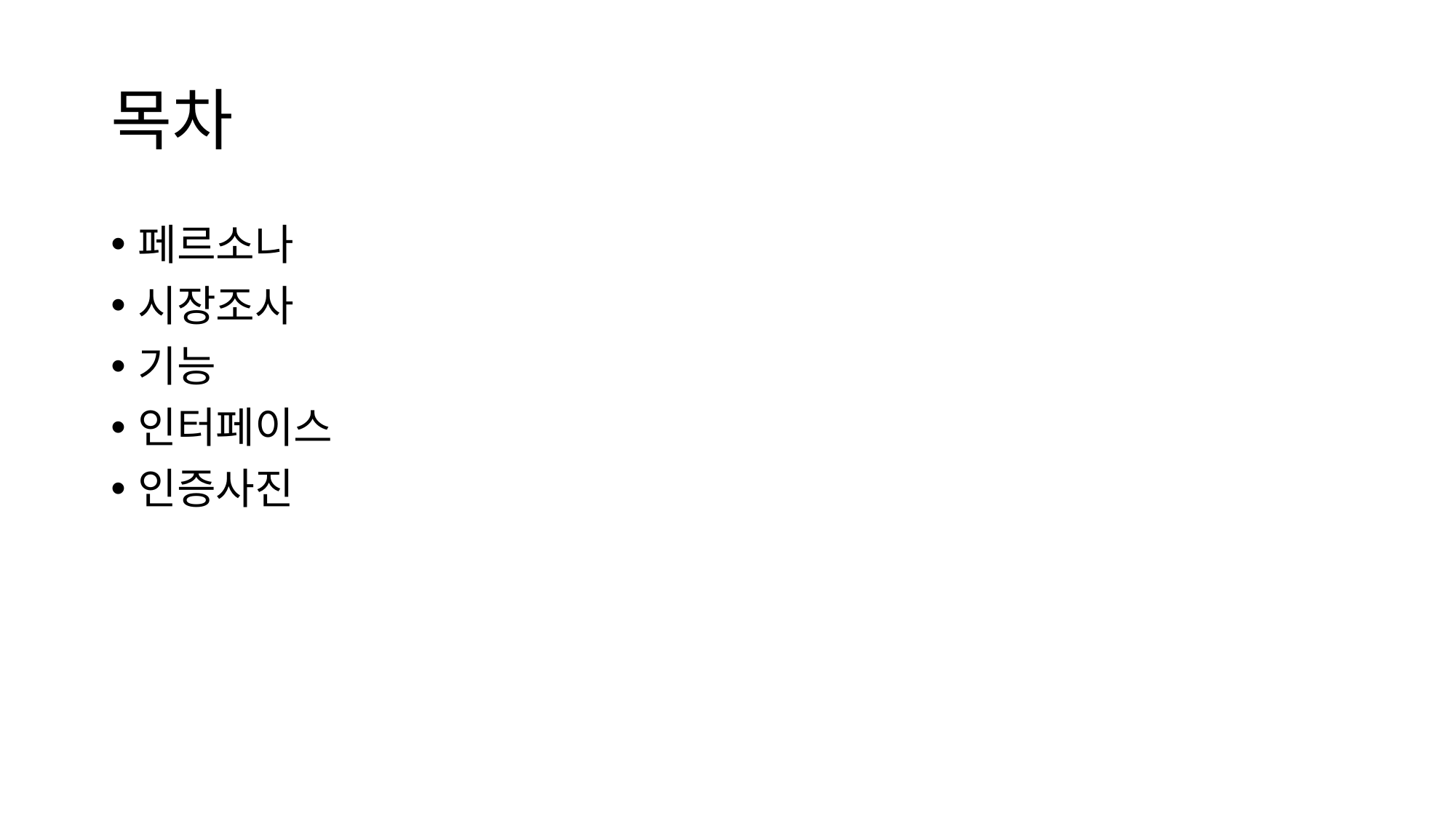

# 목차
페르소나
시장조사
기능
인터페이스
인증사진